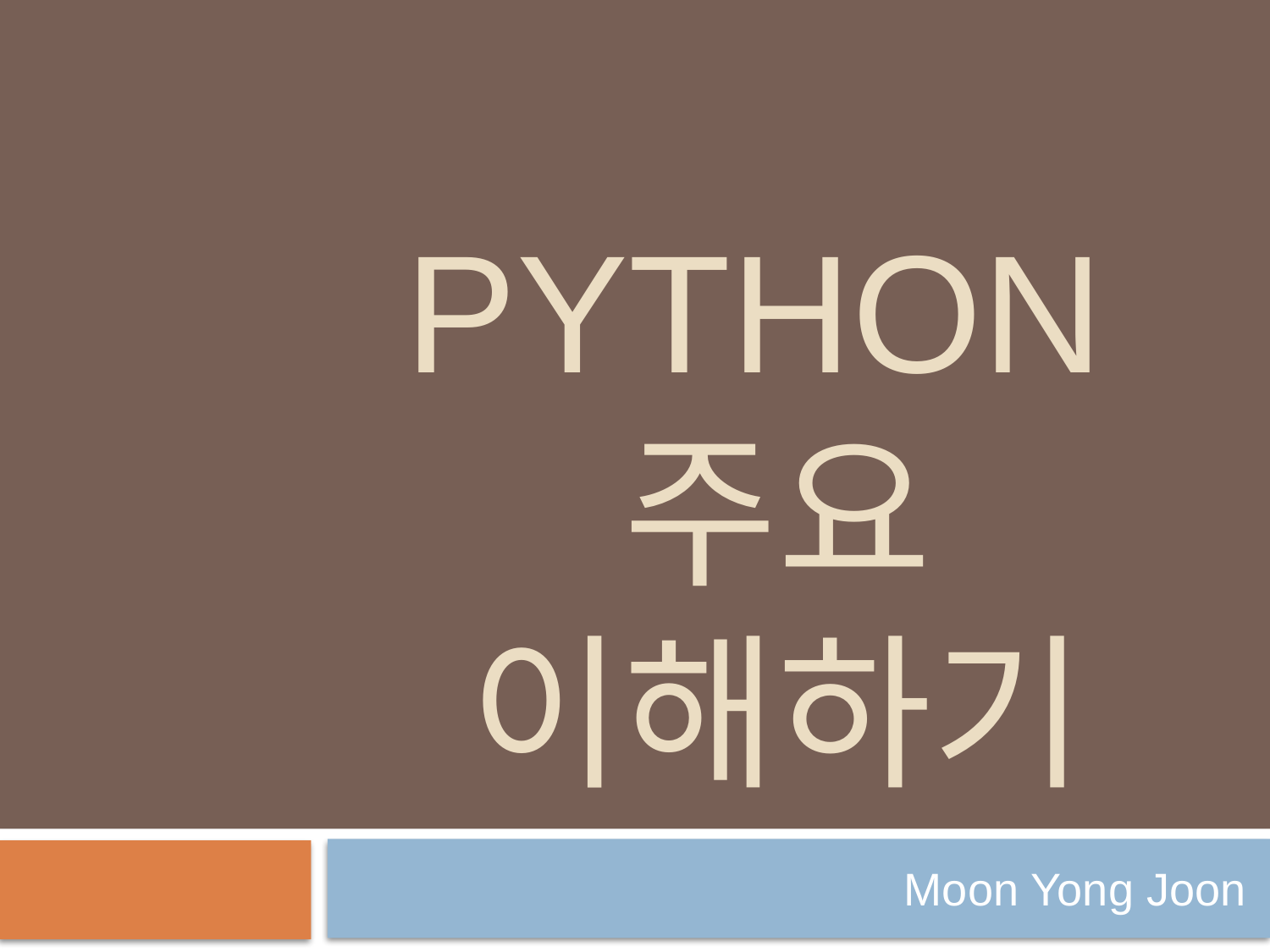

# Python 주요 이해하기
Moon Yong Joon